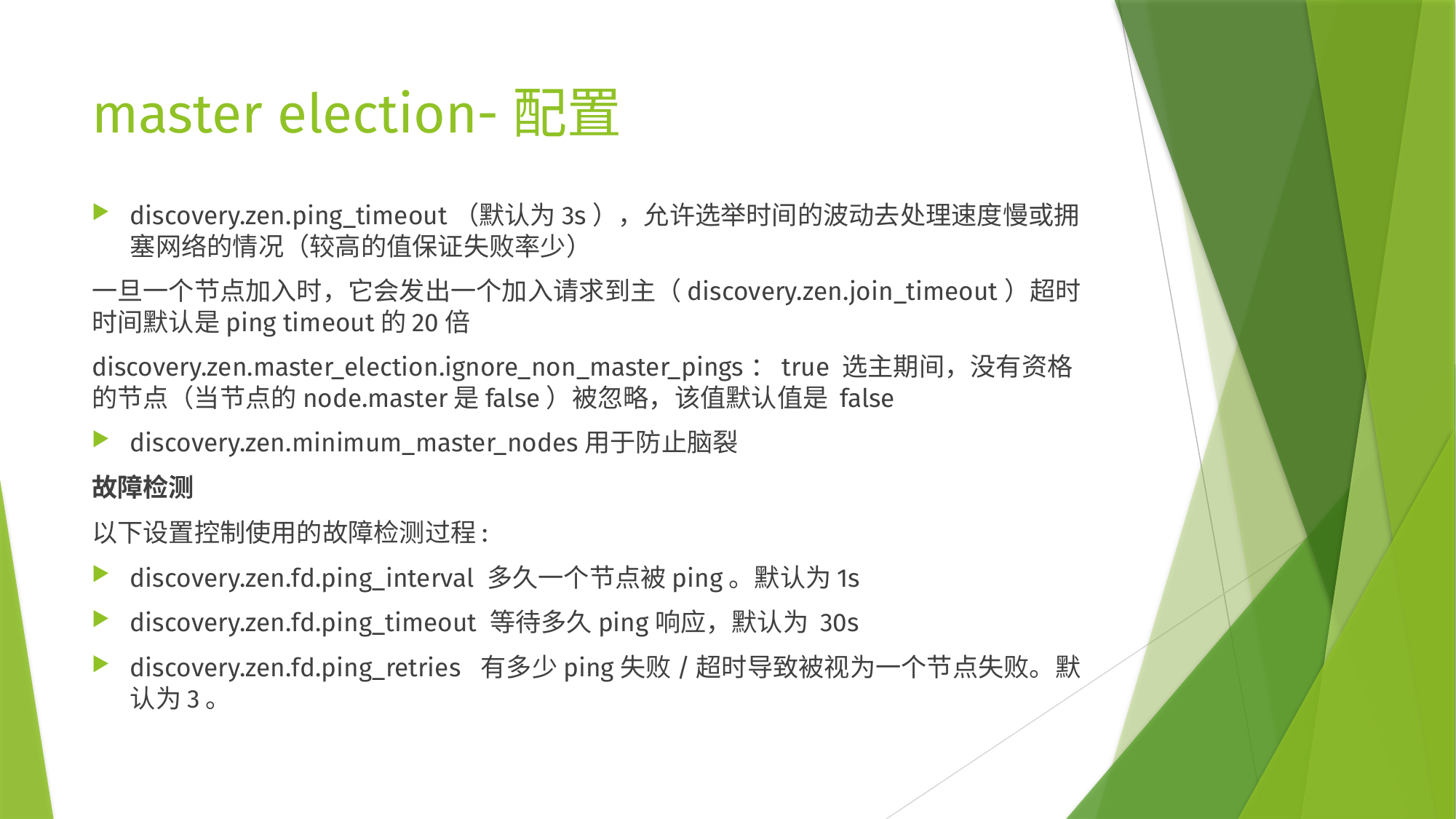

# master election-配置
discovery.zen.ping_timeout（默认为3s），允许选举时间的波动去处理速度慢或拥塞网络的情况（较高的值保证失败率少）
一旦一个节点加入时，它会发出一个加入请求到主（discovery.zen.join_timeout）超时时间默认是ping timeout的20倍
discovery.zen.master_election.ignore_non_master_pings：true 选主期间，没有资格的节点（当节点的node.master是false）被忽略，该值默认值是 false
discovery.zen.minimum_master_nodes用于防止脑裂
故障检测
以下设置控制使用的故障检测过程:
discovery.zen.fd.ping_interval 多久一个节点被ping。默认为1s
discovery.zen.fd.ping_timeout 等待多久ping响应，默认为 30s
discovery.zen.fd.ping_retries  有多少ping失败/超时导致被视为一个节点失败。默认为3。